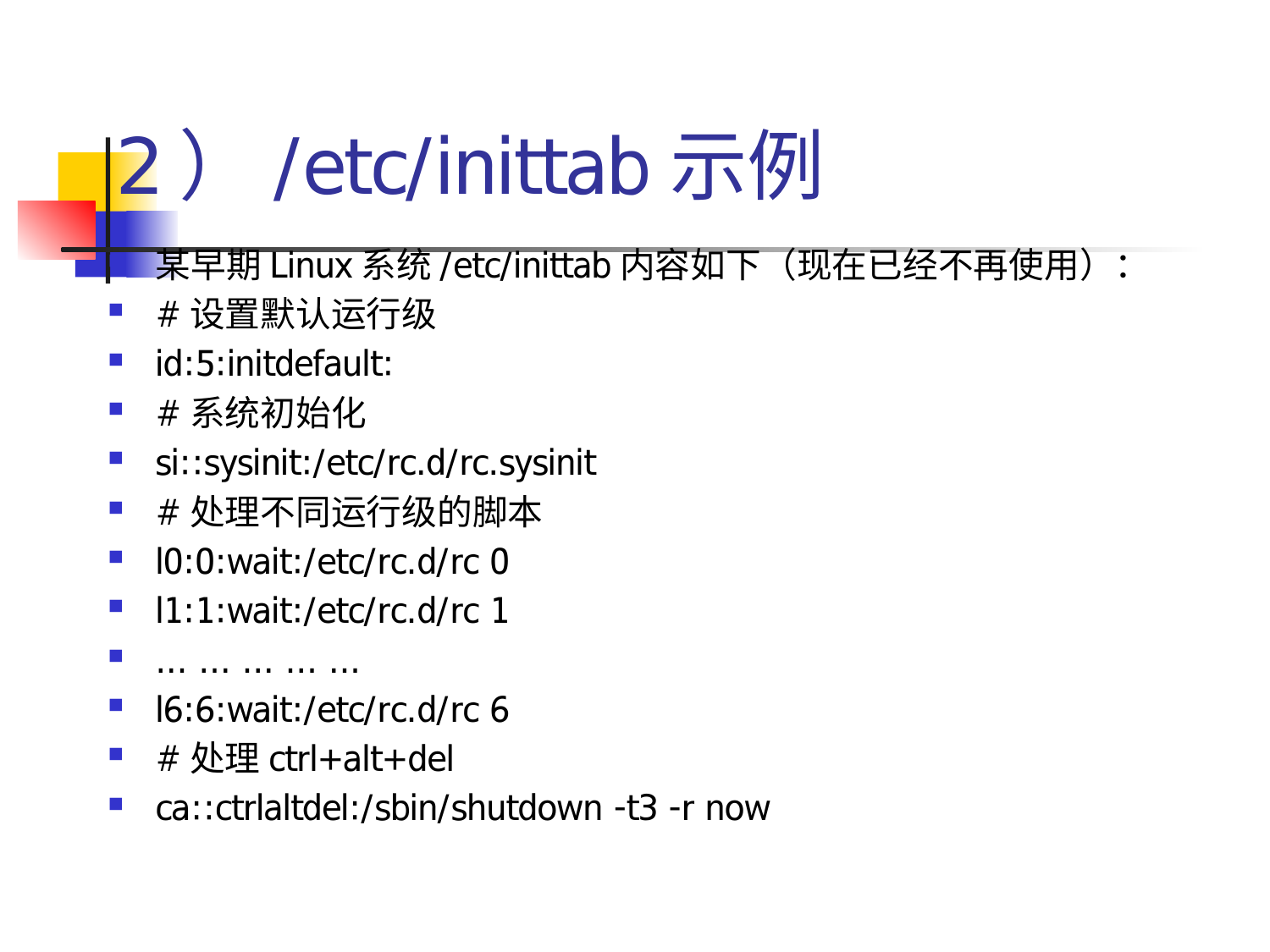

# 2）/etc/inittab示例
某早期Linux系统/etc/inittab内容如下（现在已经不再使用）：
#设置默认运行级
id:5:initdefault:
#系统初始化
si::sysinit:/etc/rc.d/rc.sysinit
#处理不同运行级的脚本
l0:0:wait:/etc/rc.d/rc 0
l1:1:wait:/etc/rc.d/rc 1
... ... ... ... ...
l6:6:wait:/etc/rc.d/rc 6
#处理ctrl+alt+del
ca::ctrlaltdel:/sbin/shutdown -t3 -r now